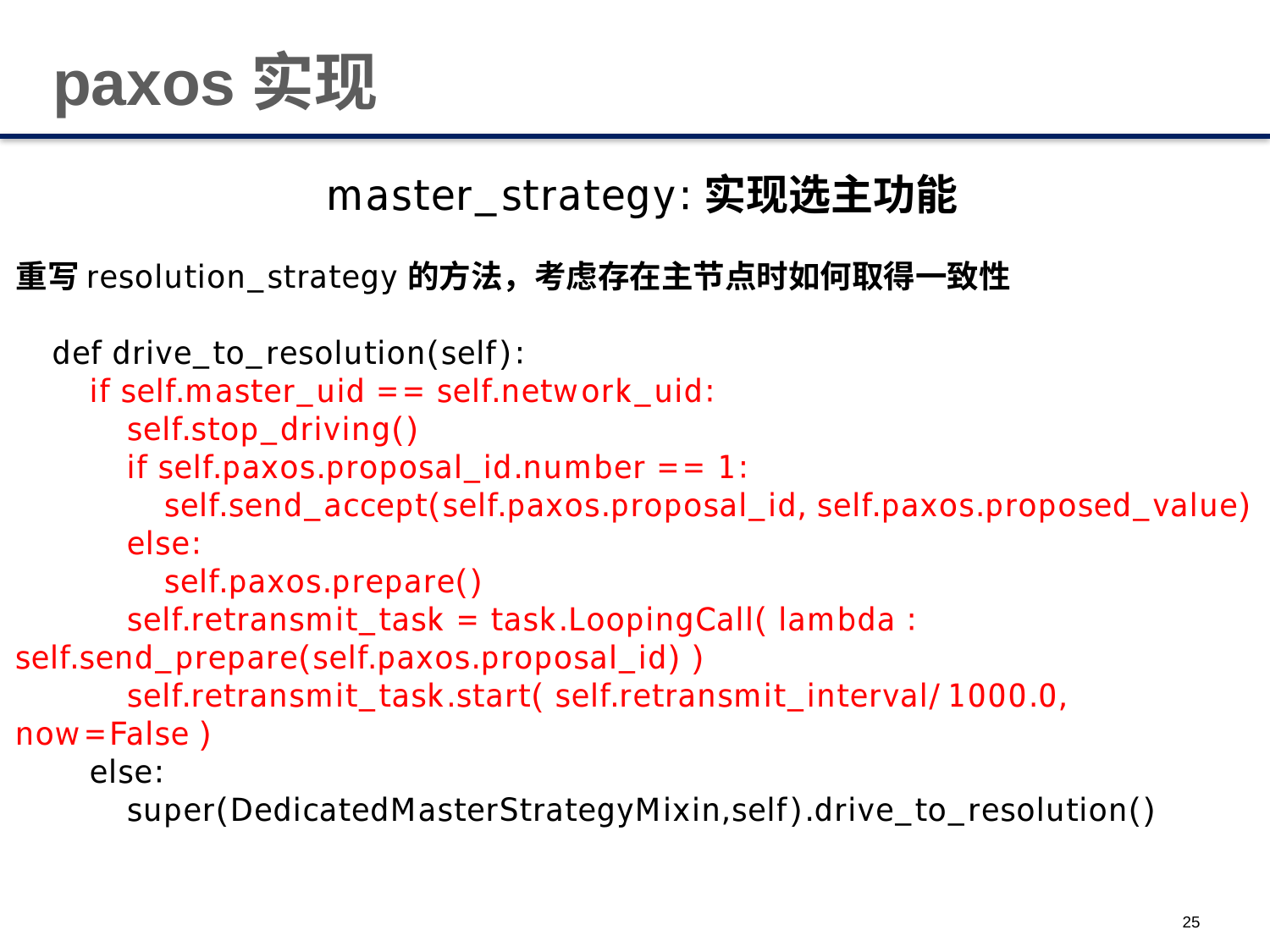

paxos实现
master_strategy:实现选主功能

重写resolution_strategy的方法，考虑存在主节点时如何取得一致性

    def drive_to_resolution(self):
        if self.master_uid == self.network_uid:
            self.stop_driving()
            if self.paxos.proposal_id.number == 1:
                self.send_accept(self.paxos.proposal_id, self.paxos.proposed_value)
            else:
                self.paxos.prepare()
            self.retransmit_task = task.LoopingCall( lambda : self.send_prepare(self.paxos.proposal_id) )
            self.retransmit_task.start( self.retransmit_interval/1000.0, now=False )
        else:
            super(DedicatedMasterStrategyMixin,self).drive_to_resolution()